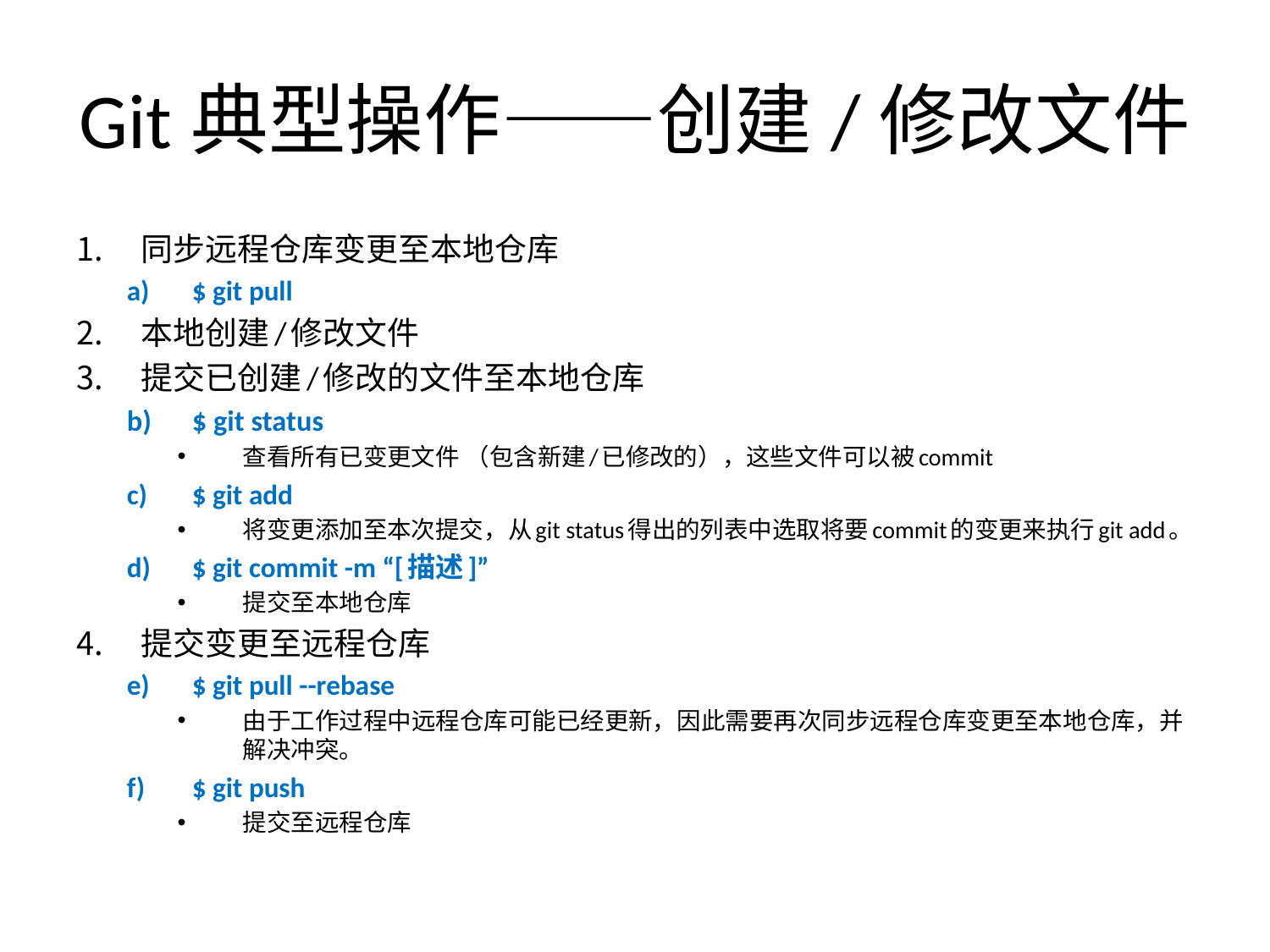

# Git典型操作——创建/修改文件
同步远程仓库变更至本地仓库
$ git pull
本地创建/修改文件
提交已创建/修改的文件至本地仓库
$ git status
查看所有已变更文件 （包含新建/已修改的），这些文件可以被commit
$ git add
将变更添加至本次提交，从git status得出的列表中选取将要commit的变更来执行git add。
$ git commit -m “[描述]”
提交至本地仓库
提交变更至远程仓库
$ git pull --rebase
由于工作过程中远程仓库可能已经更新，因此需要再次同步远程仓库变更至本地仓库，并解决冲突。
$ git push
提交至远程仓库